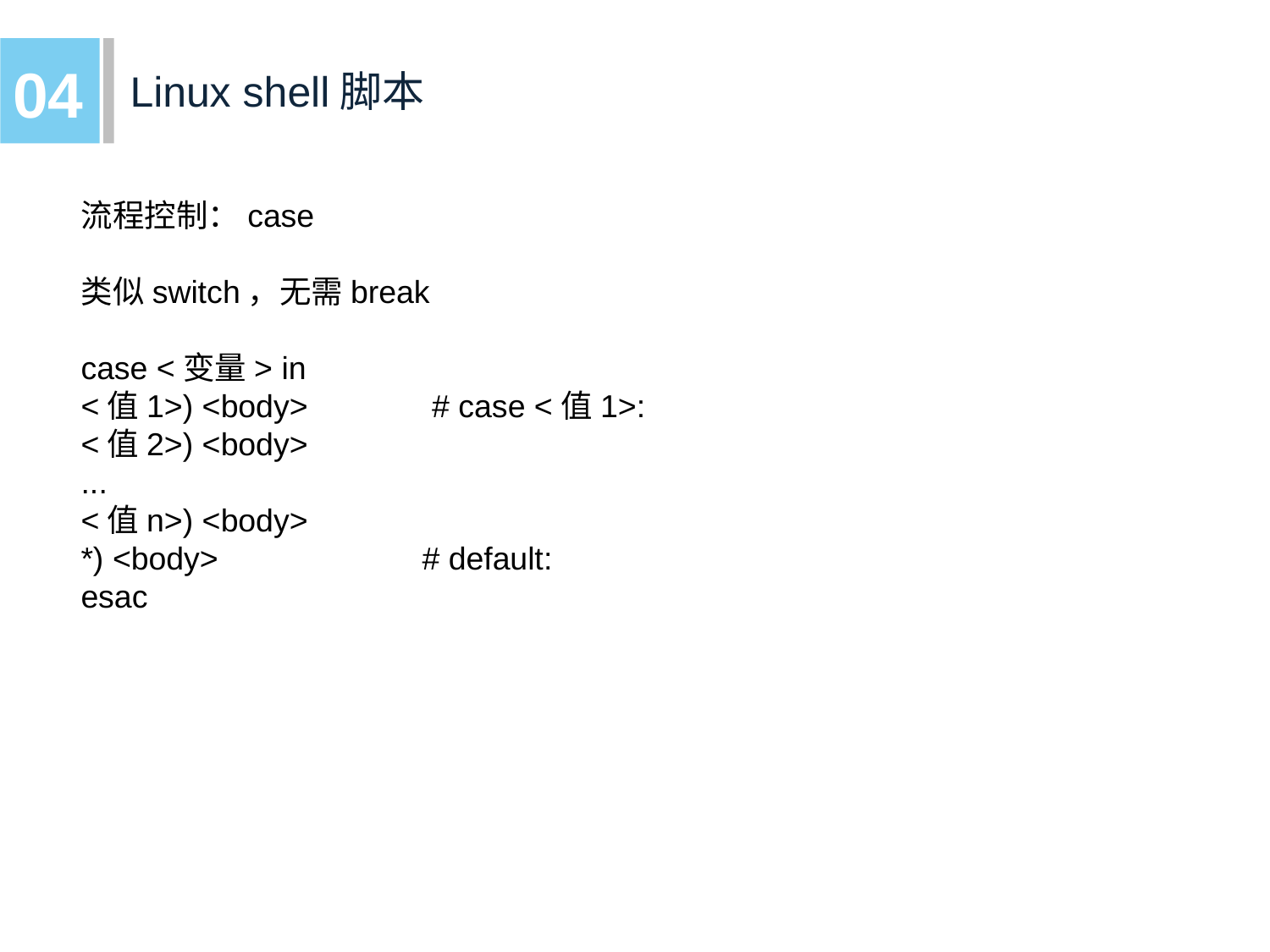

04
Linux shell脚本
流程控制：case

类似switch，无需break

case <变量> in
<值1>) <body>              # case <值1>:
<值2>) <body>
...
<值n>) <body>
*) <body>                       # default:
esac